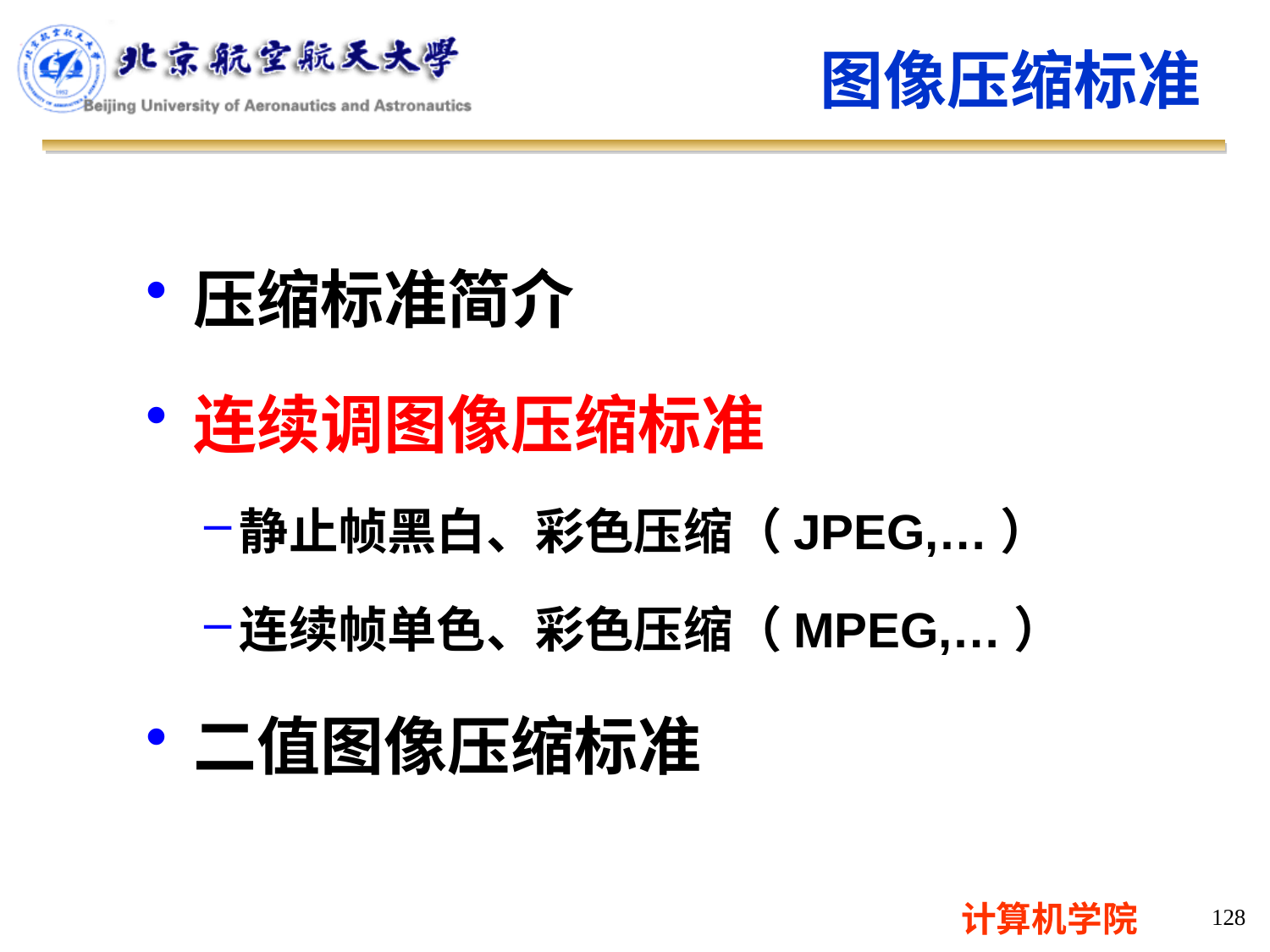

图像压缩标准
压缩标准简介
连续调图像压缩标准
静止帧黑白、彩色压缩（JPEG,…）
连续帧单色、彩色压缩（MPEG,…）
二值图像压缩标准
128